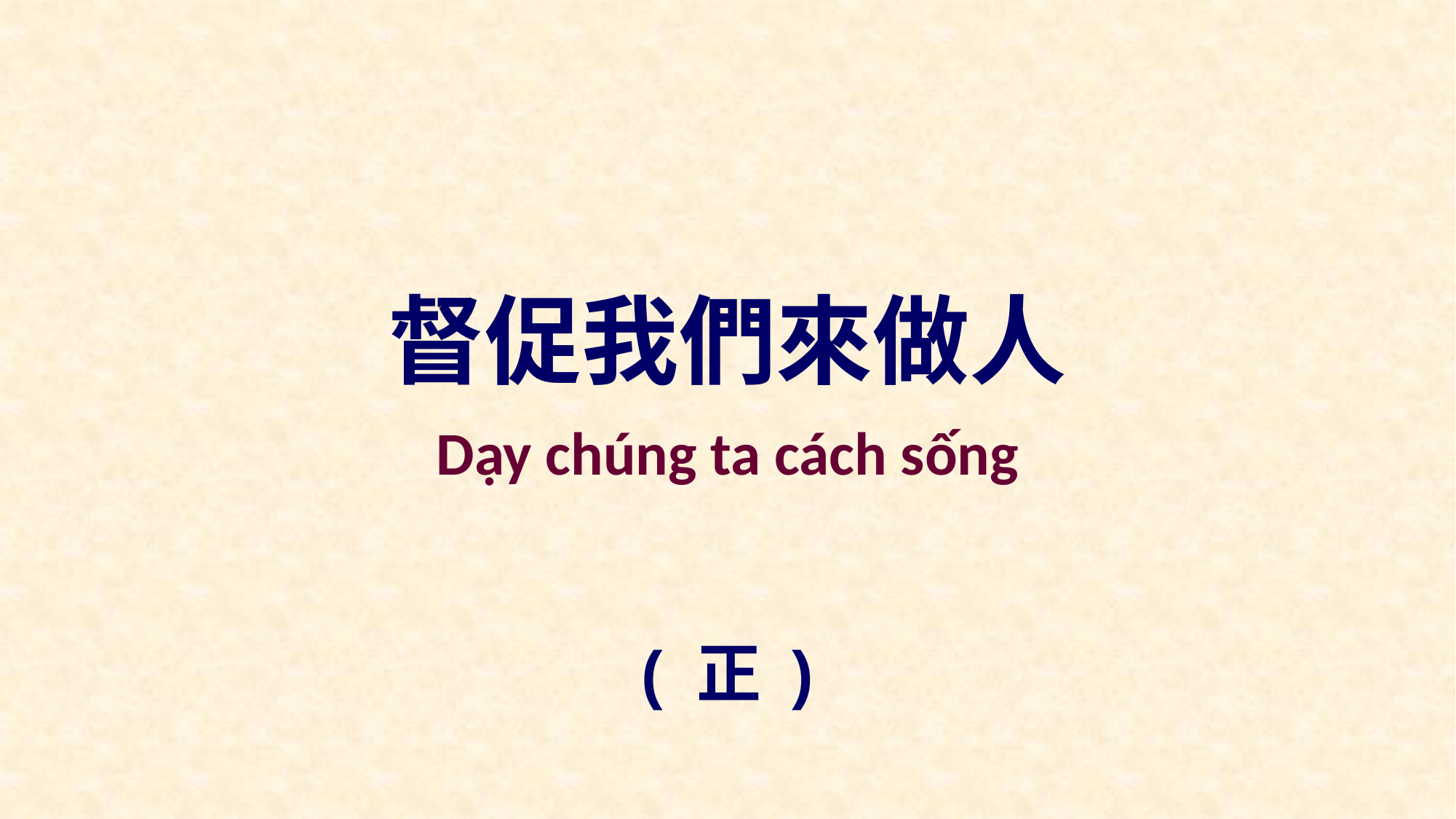

督促我們來做人
Dạy chúng ta cách sống
( 正 )